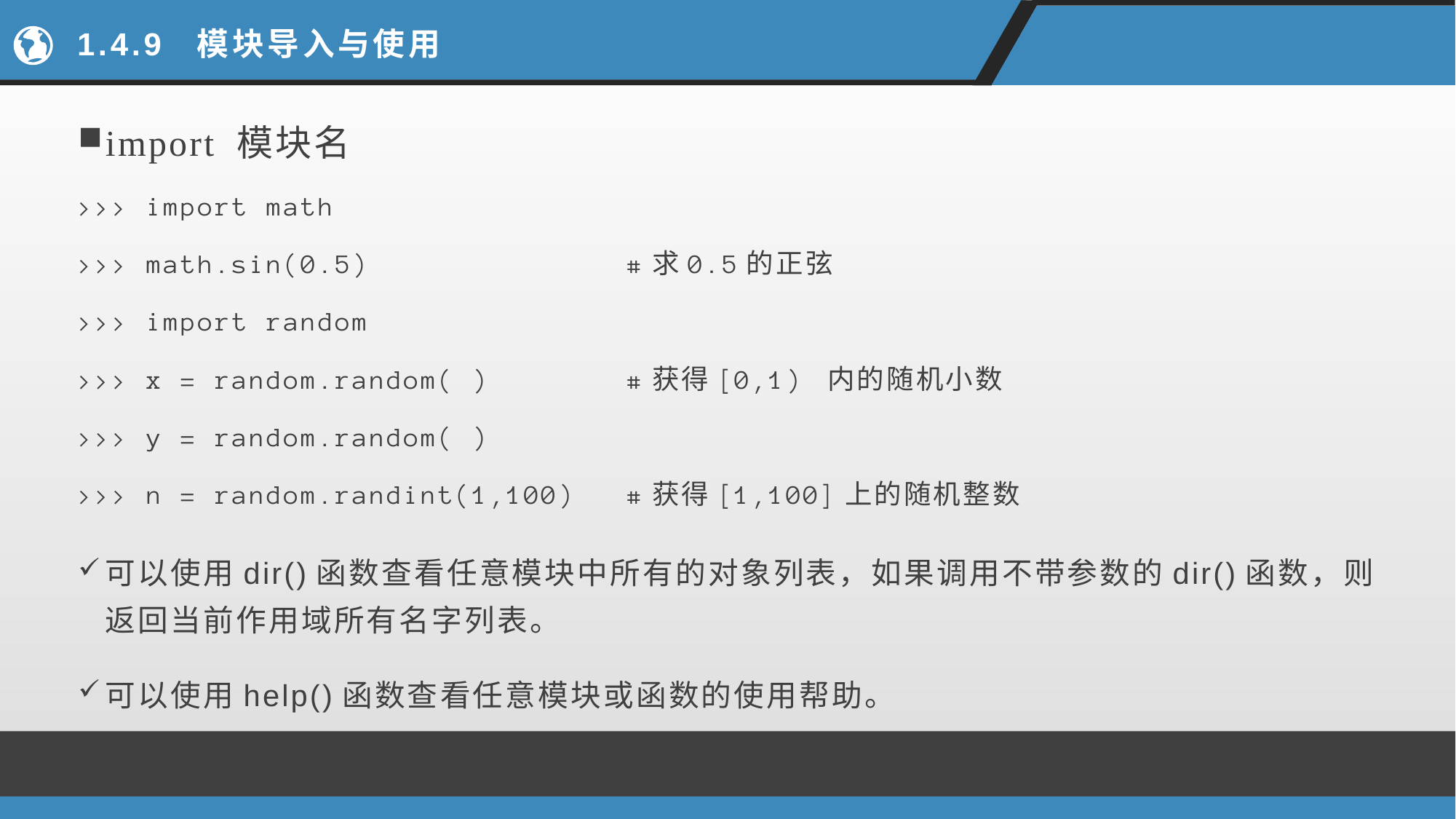

# 1.4.9  模块导入与使用

import 模块名
>>> import math
>>> math.sin(0.5)               #求0.5的正弦
>>> import random
>>> x = random.random( )        #获得[0,1) 内的随机小数
>>> y = random.random( )
>>> n = random.randint(1,100)   #获得[1,100]上的随机整数
可以使用dir()函数查看任意模块中所有的对象列表，如果调用不带参数的dir()函数，则返回当前作用域所有名字列表。
可以使用help()函数查看任意模块或函数的使用帮助。